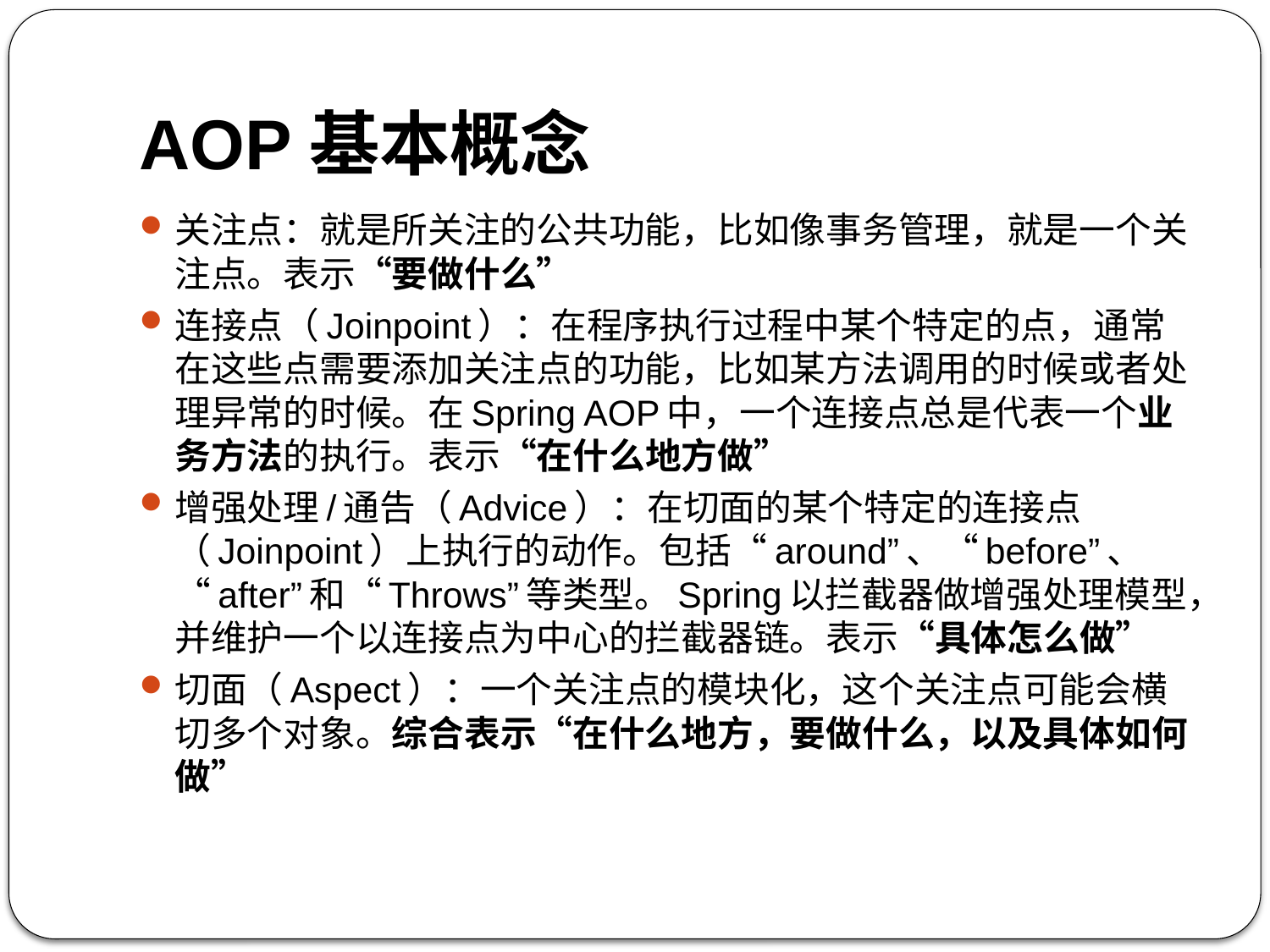

# AOP基本概念
关注点：就是所关注的公共功能，比如像事务管理，就是一个关注点。表示“要做什么”
连接点（Joinpoint）：在程序执行过程中某个特定的点，通常在这些点需要添加关注点的功能，比如某方法调用的时候或者处理异常的时候。在Spring AOP中，一个连接点总是代表一个业务方法的执行。表示“在什么地方做”
增强处理/通告（Advice）：在切面的某个特定的连接点（Joinpoint）上执行的动作。包括“around”、“before”、 “after”和“Throws”等类型。Spring以拦截器做增强处理模型，并维护一个以连接点为中心的拦截器链。表示“具体怎么做”
切面（Aspect）：一个关注点的模块化，这个关注点可能会横切多个对象。综合表示“在什么地方，要做什么，以及具体如何做”